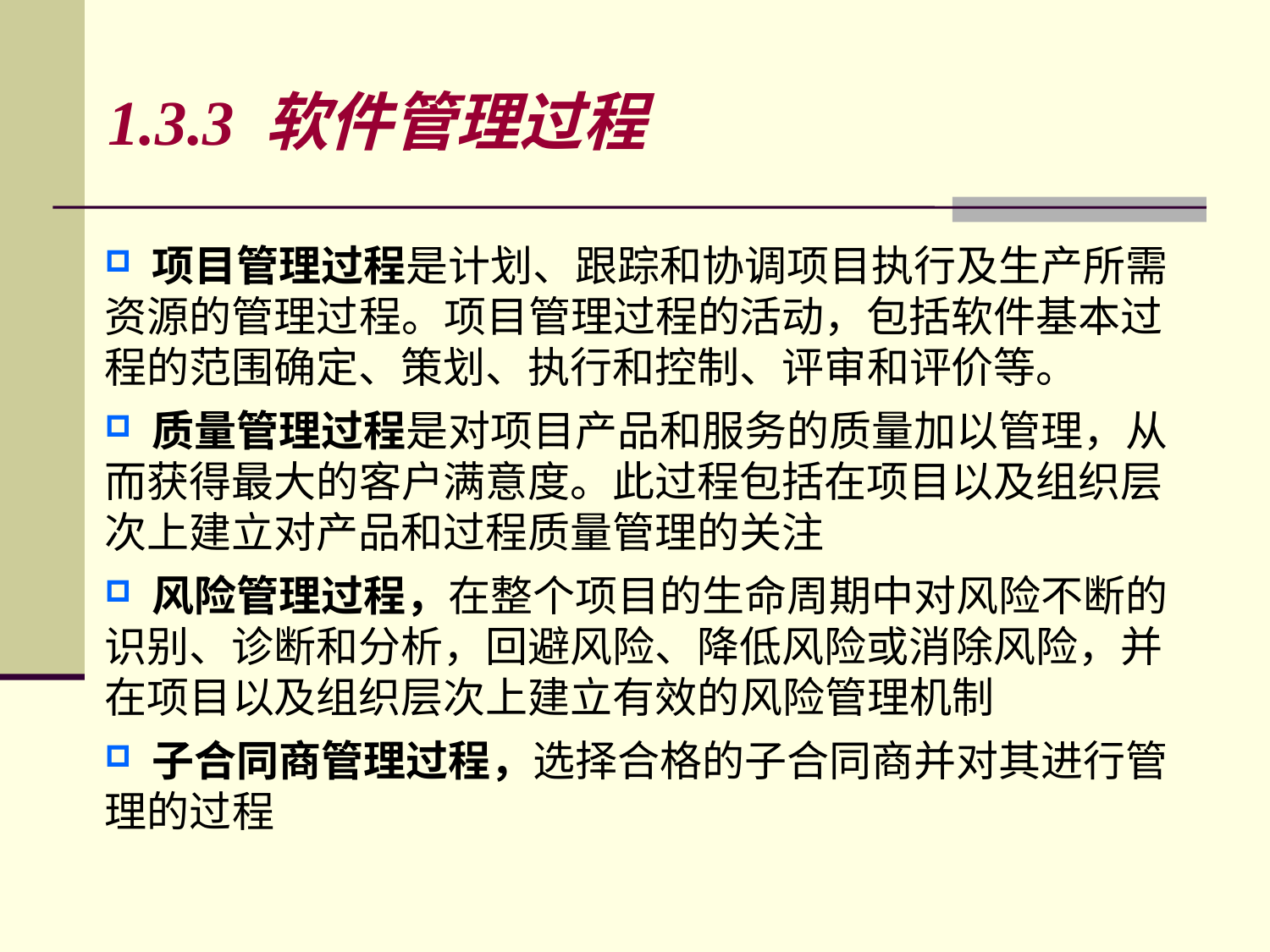

# 1.3.3 软件管理过程

 项目管理过程是计划、跟踪和协调项目执行及生产所需资源的管理过程。项目管理过程的活动，包括软件基本过程的范围确定、策划、执行和控制、评审和评价等。
 质量管理过程是对项目产品和服务的质量加以管理，从而获得最大的客户满意度。此过程包括在项目以及组织层次上建立对产品和过程质量管理的关注
 风险管理过程，在整个项目的生命周期中对风险不断的识别、诊断和分析，回避风险、降低风险或消除风险，并在项目以及组织层次上建立有效的风险管理机制
 子合同商管理过程，选择合格的子合同商并对其进行管理的过程